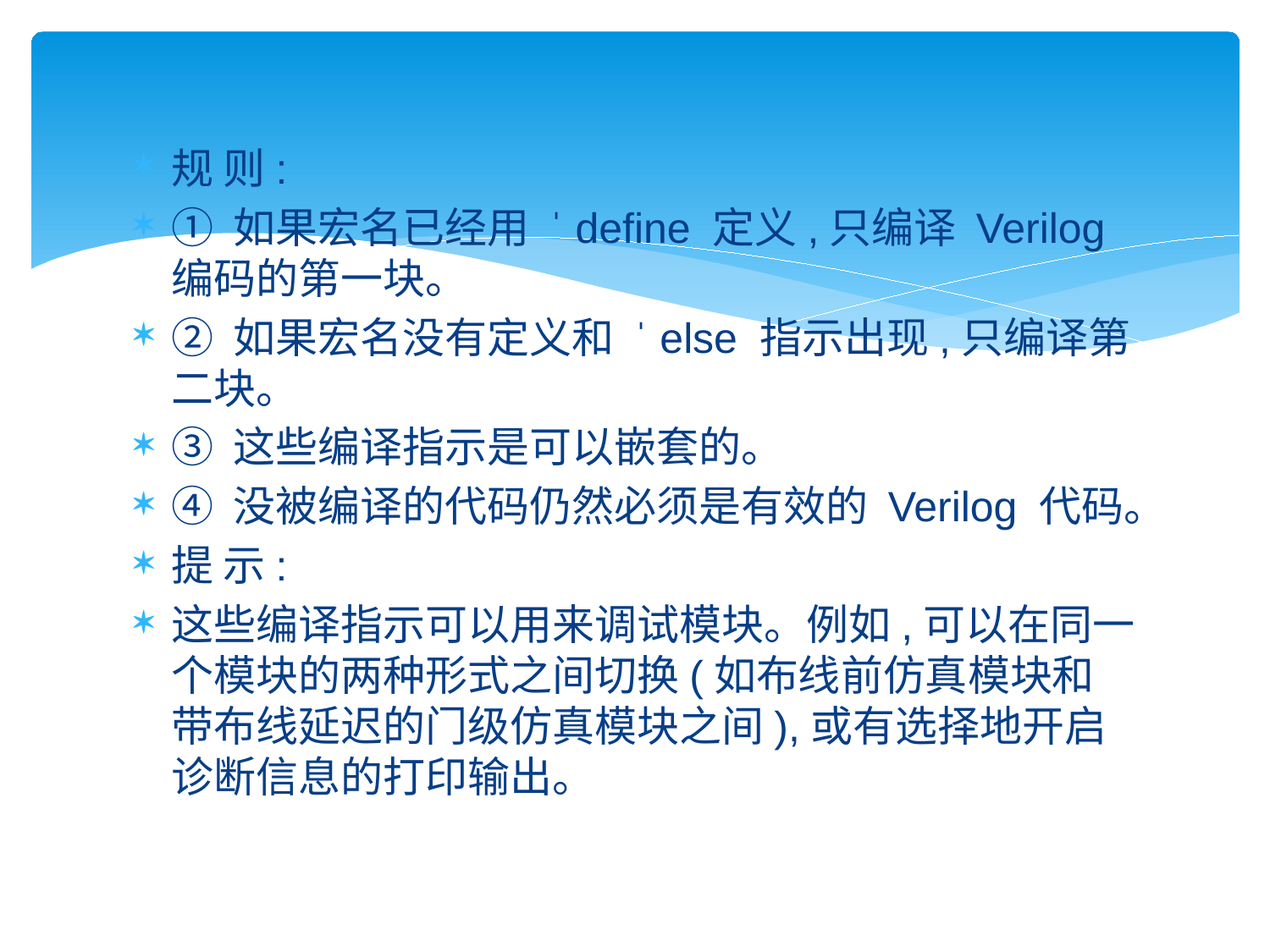

#
规 则:
① 如果宏名已经用 ˈ define 定义,只编译 Verilog 编码的第一块。
② 如果宏名没有定义和 ˈ else 指示出现,只编译第二块。
③ 这些编译指示是可以嵌套的。
④ 没被编译的代码仍然必须是有效的 Verilog 代码。
提 示:
这些编译指示可以用来调试模块。例如,可以在同一个模块的两种形式之间切换(如布线前仿真模块和带布线延迟的门级仿真模块之间),或有选择地开启诊断信息的打印输出。